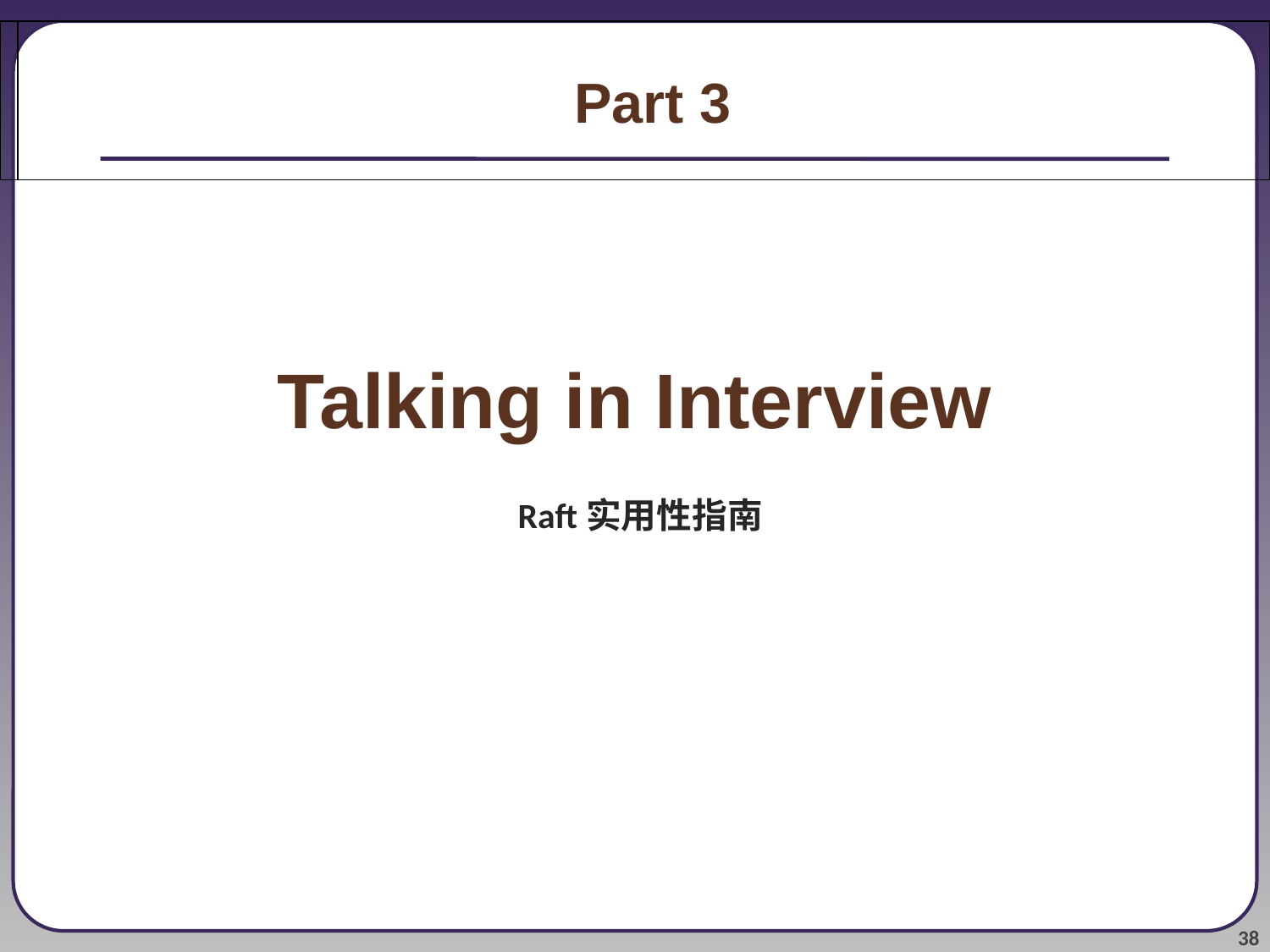

Part 3
# Talking in Interview
Raft实用性指南